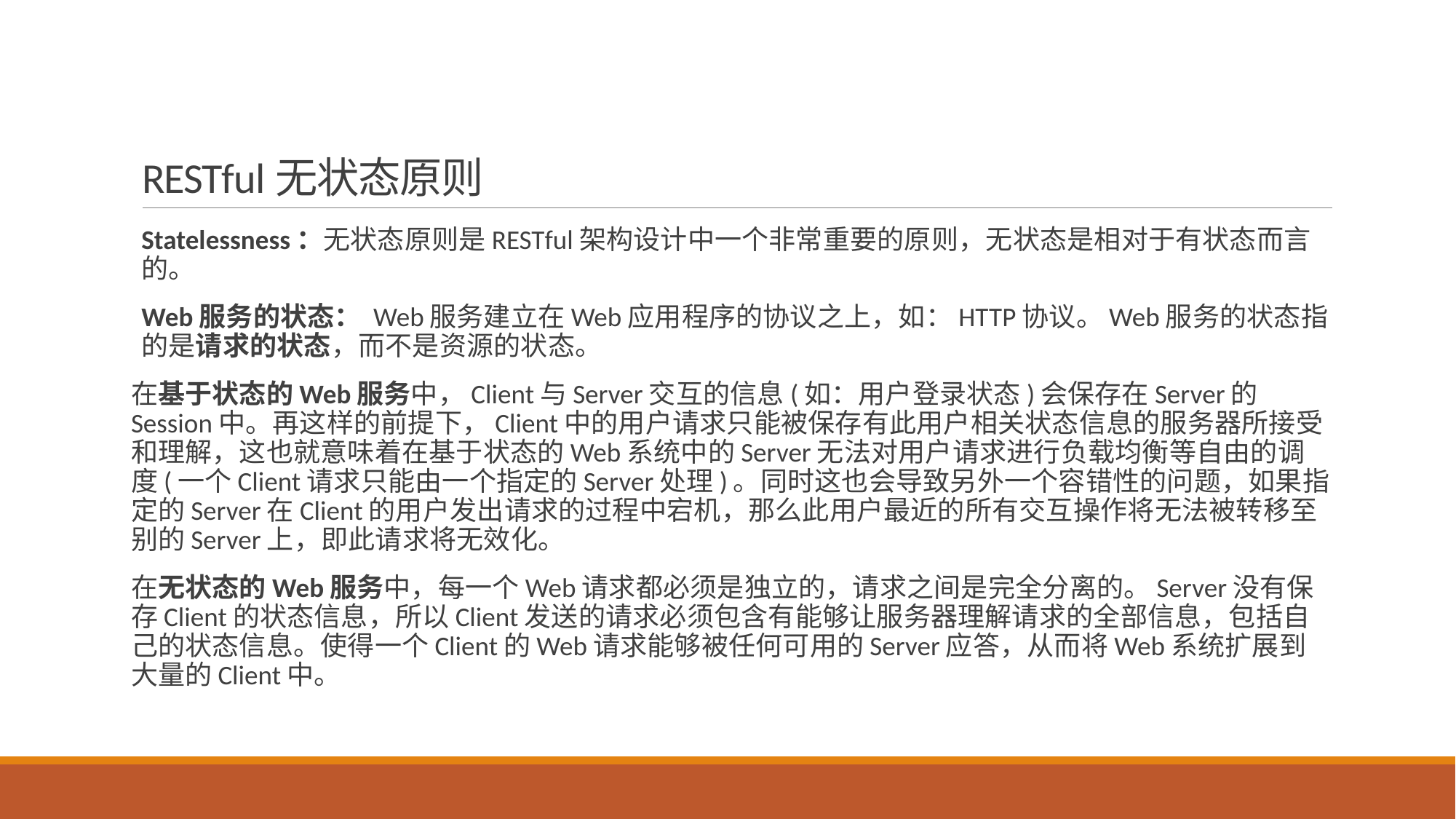

# RESTful无状态原则
Statelessness：无状态原则是RESTful架构设计中一个非常重要的原则，无状态是相对于有状态而言的。
Web服务的状态： Web服务建立在Web应用程序的协议之上，如：HTTP协议。Web服务的状态指的是请求的状态，而不是资源的状态。
在基于状态的Web服务中，Client与Server交互的信息(如：用户登录状态)会保存在Server的Session中。再这样的前提下，Client中的用户请求只能被保存有此用户相关状态信息的服务器所接受和理解，这也就意味着在基于状态的Web系统中的Server无法对用户请求进行负载均衡等自由的调度(一个Client请求只能由一个指定的Server处理)。同时这也会导致另外一个容错性的问题，如果指定的Server在Client的用户发出请求的过程中宕机，那么此用户最近的所有交互操作将无法被转移至别的Server上，即此请求将无效化。
在无状态的Web服务中，每一个Web请求都必须是独立的，请求之间是完全分离的。Server没有保存Client的状态信息，所以Client发送的请求必须包含有能够让服务器理解请求的全部信息，包括自己的状态信息。使得一个Client的Web请求能够被任何可用的Server应答，从而将Web系统扩展到大量的Client中。